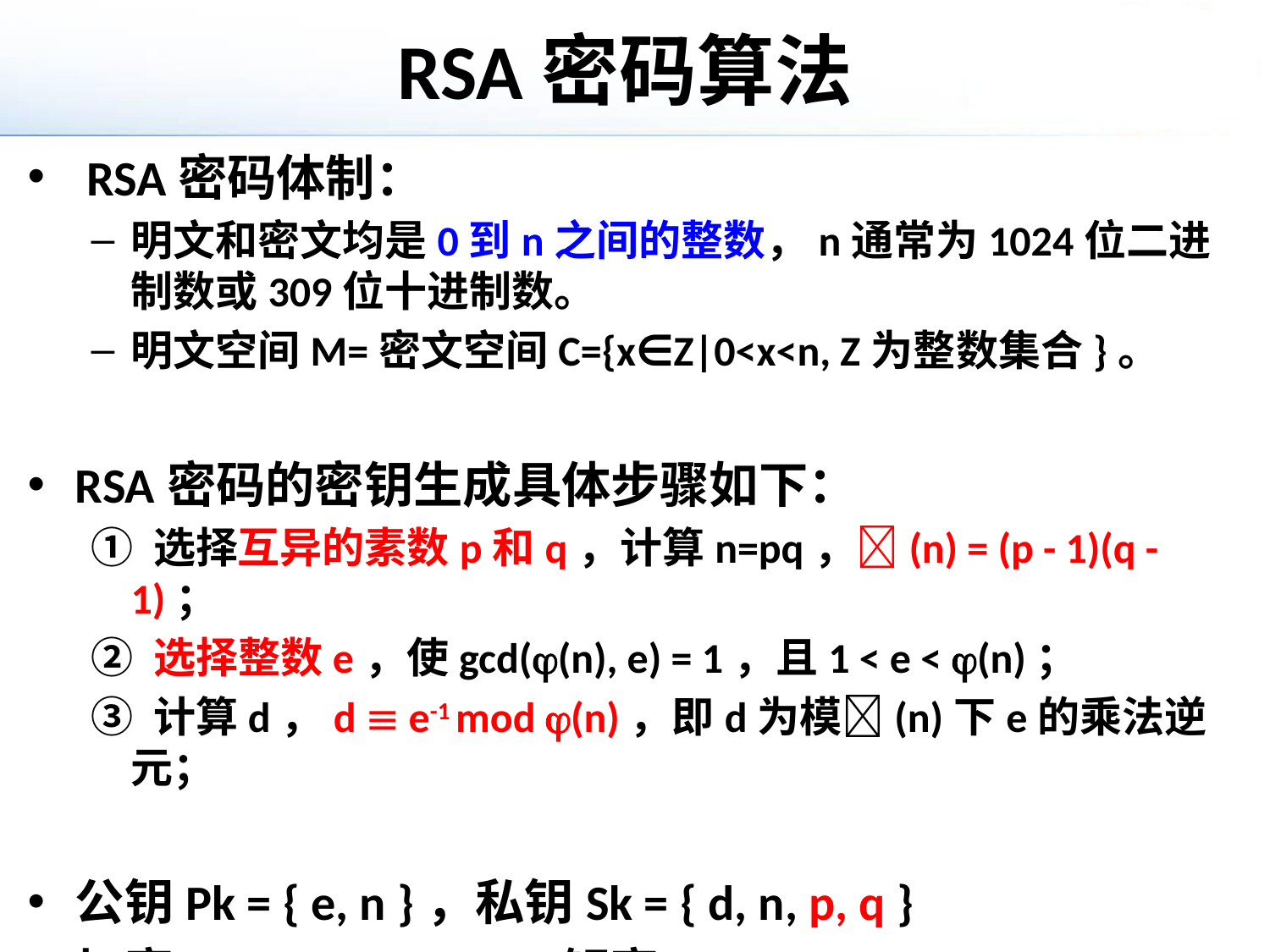

# RSA密码算法
 RSA密码体制：
明文和密文均是0到n之间的整数，n通常为1024位二进制数或309位十进制数。
明文空间M=密文空间C={x∈Z|0<x<n, Z为整数集合}。

RSA密码的密钥生成具体步骤如下：
① 选择互异的素数p和q，计算n=pq，ϕ(n) = (p - 1)(q - 1)；
② 选择整数e，使gcd(ϕ(n), e) = 1，且1 < e < ϕ(n)；
③ 计算d，d ≡ e-1 mod ϕ(n)，即d为模ϕ(n)下e的乘法逆元；

公钥Pk = { e, n }，私钥Sk = { d, n, p, q }
加密：c = me mod n；解密：m = cd mod n。